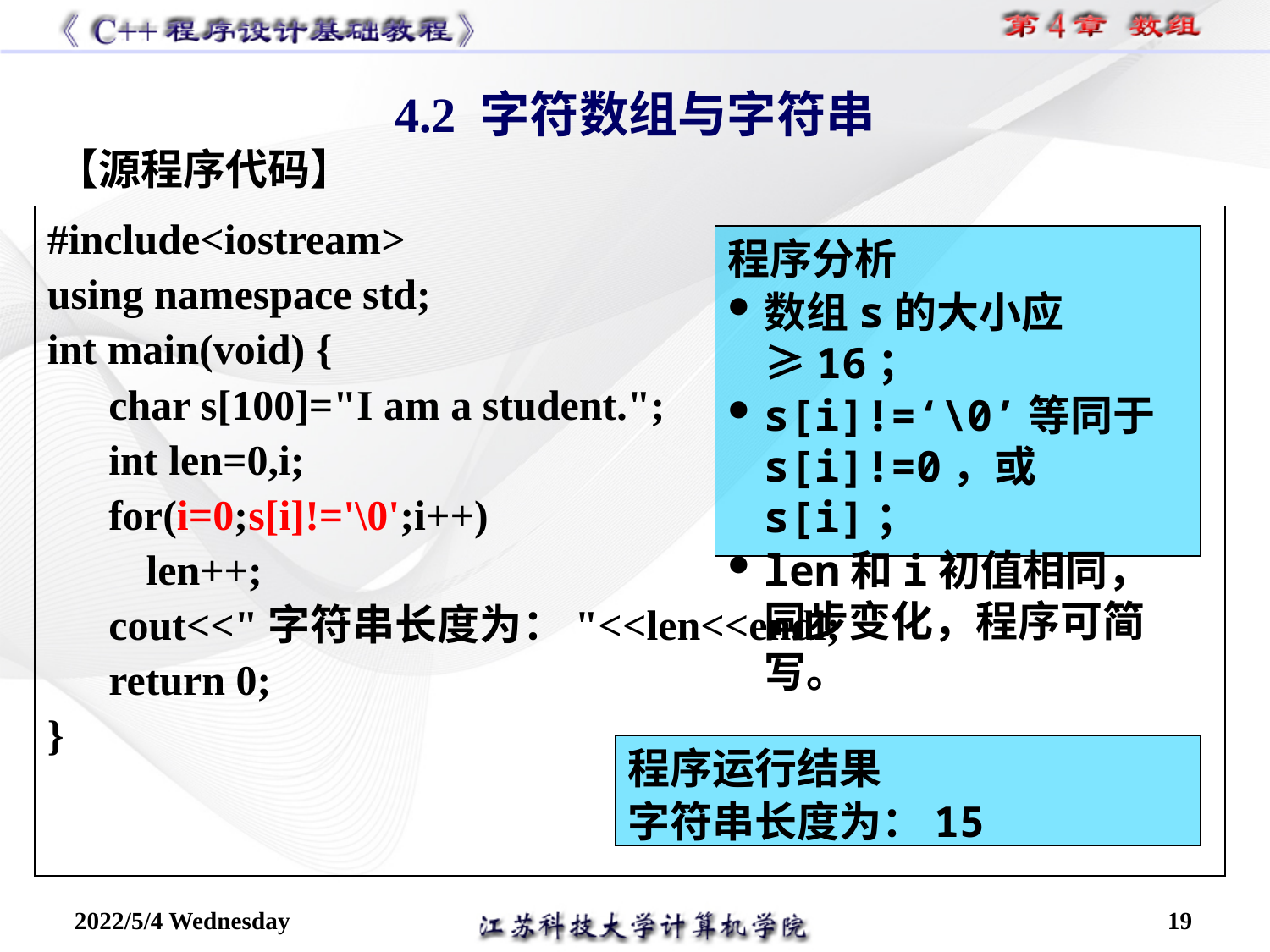

4.2 字符数组与字符串
【源程序代码】
#include<iostream>
using namespace std;
int main(void) {
char s[100]="I am a student.";
int len=0,i;
for(i=0;s[i]!='\0';i++)
	len++;
cout<<"字符串长度为："<<len<<endl;
return 0;
}
程序分析
数组s的大小应≥16；
s[i]!=‘\0’等同于s[i]!=0，或s[i]；
len和i初值相同，同步变化，程序可简写。
程序运行结果
字符串长度为：15